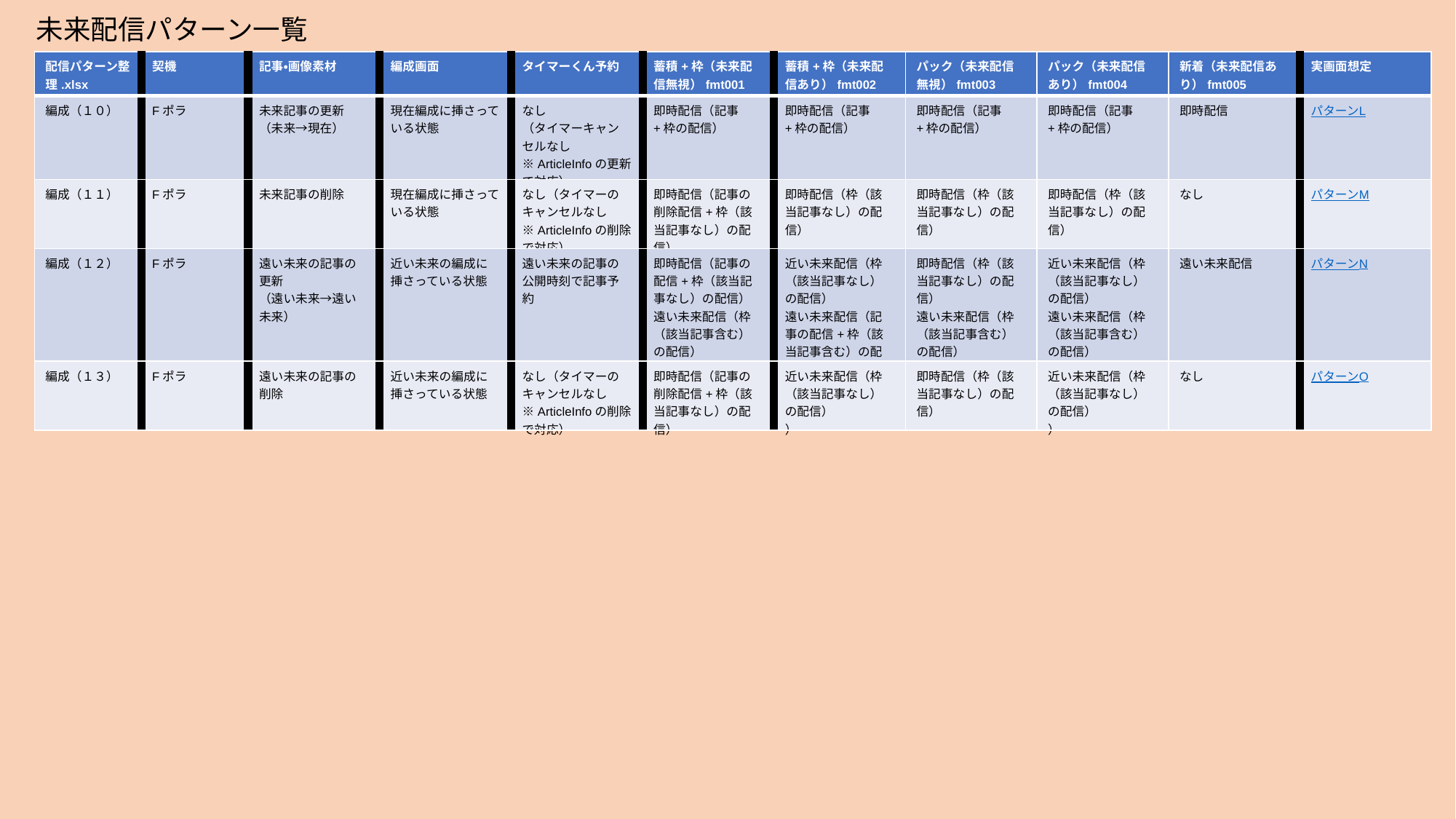

未来配信パターン一覧
| 配信パターン整理.xlsx | 契機 | 記事・画像素材 | 編成画面 | タイマーくん予約 | 蓄積+枠（未来配信無視）fmt001 | 蓄積+枠（未来配信あり）fmt002 | パック（未来配信無視）fmt003 | パック（未来配信あり）fmt004 | 新着（未来配信あり）fmt005 | 実画面想定 |
| --- | --- | --- | --- | --- | --- | --- | --- | --- | --- | --- |
| 編成（１０） | Fポラ | 未来記事の更新 （未来→現在） | 現在編成に挿さっている状態 | なし （タイマーキャンセルなし ※ArticleInfoの更新で対応） | 即時配信（記事+枠の配信） | 即時配信（記事+枠の配信） | 即時配信（記事+枠の配信） | 即時配信（記事+枠の配信） | 即時配信 | パターンL |
| 編成（１１） | Fポラ | 未来記事の削除 | 現在編成に挿さっている状態 | なし（タイマーのキャンセルなし※ArticleInfoの削除で対応） | 即時配信（記事の削除配信+枠（該当記事なし）の配信） | 即時配信（枠（該当記事なし）の配信） | 即時配信（枠（該当記事なし）の配信） | 即時配信（枠（該当記事なし）の配信） | なし | パターンM |
| 編成（１２） | Fポラ | 遠い未来の記事の更新 （遠い未来→遠い未来） | 近い未来の編成に挿さっている状態 | 遠い未来の記事の公開時刻で記事予約 | 即時配信（記事の配信+枠（該当記事なし）の配信） 遠い未来配信（枠（該当記事含む）の配信） | 近い未来配信（枠（該当記事なし）の配信） 遠い未来配信（記事の配信+枠（該当記事含む）の配信） | 即時配信（枠（該当記事なし）の配信） 遠い未来配信（枠（該当記事含む）の配信） | 近い未来配信（枠（該当記事なし）の配信） 遠い未来配信（枠（該当記事含む）の配信） | 遠い未来配信 | パターンN |
| 編成（１３） | Fポラ | 遠い未来の記事の削除 | 近い未来の編成に挿さっている状態 | なし（タイマーのキャンセルなし※ArticleInfoの削除で対応） | 即時配信（記事の削除配信+枠（該当記事なし）の配信） | 近い未来配信（枠（該当記事なし）の配信） ） | 即時配信（枠（該当記事なし）の配信） | 近い未来配信（枠（該当記事なし）の配信） ） | なし | パターンO |